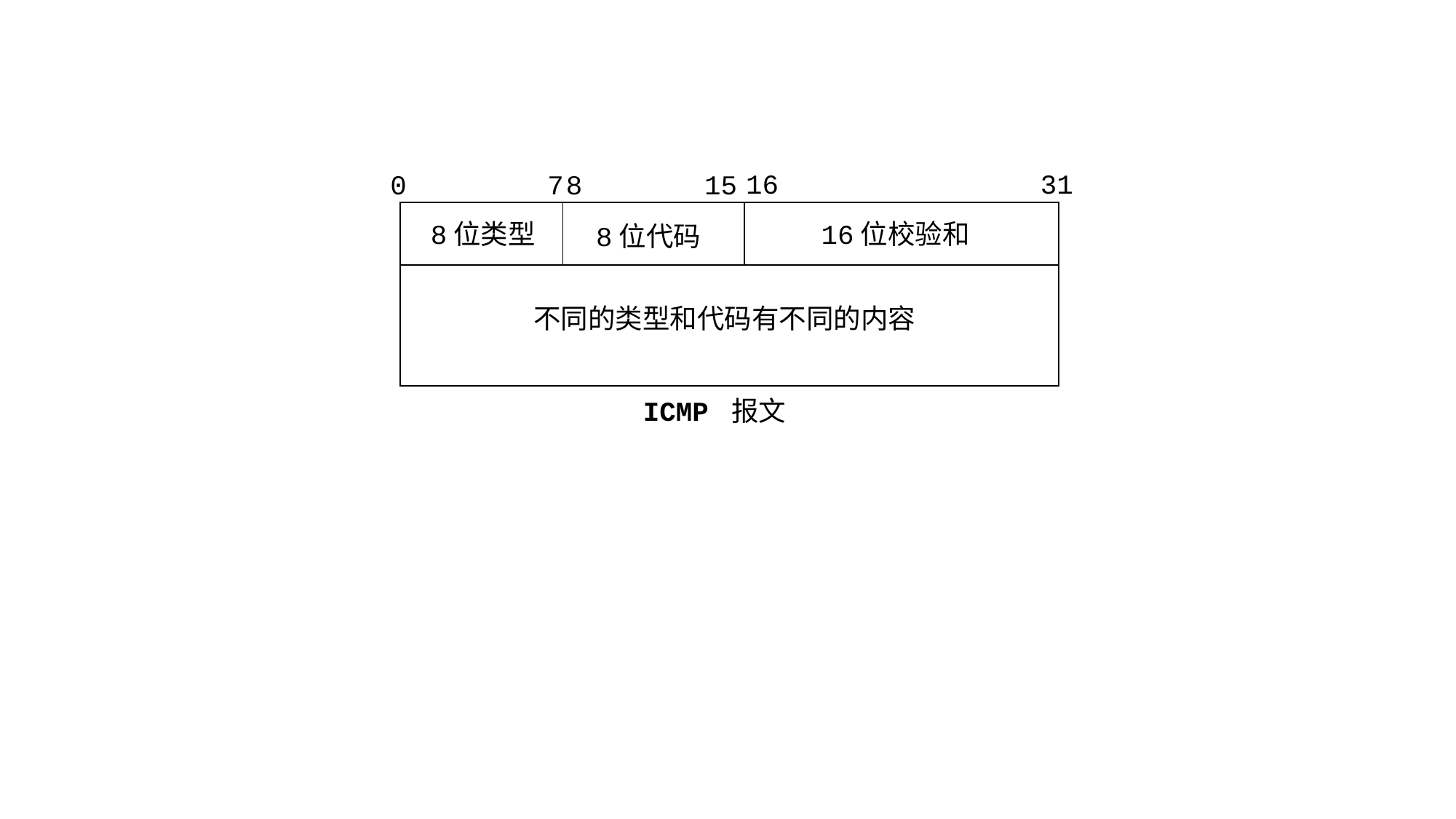

16
31
0
7
8
15

8位类型
16位校验和
8位代码

不同的类型和代码有不同的内容
ICMP 报文